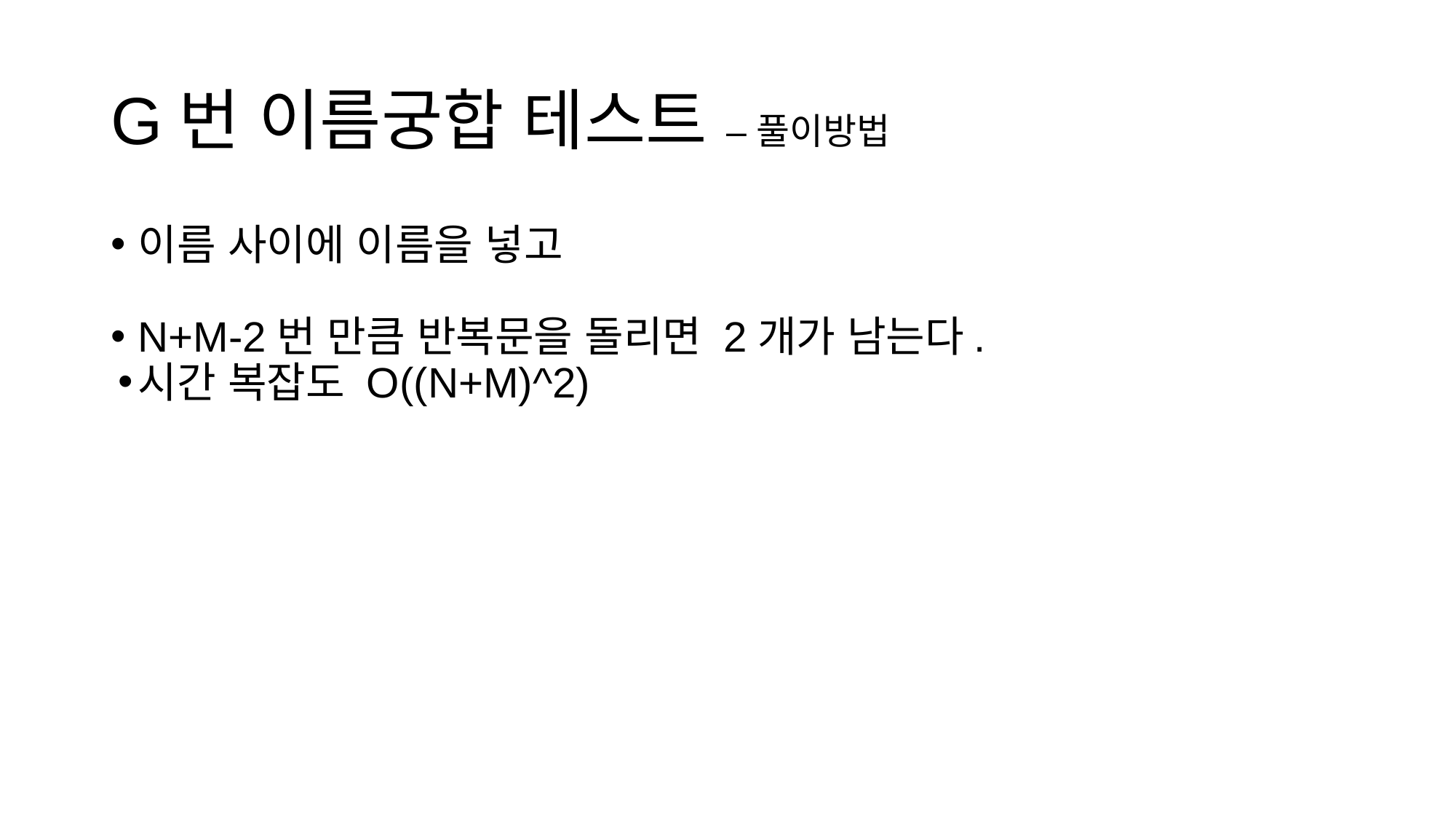

# G번 이름궁합 테스트 – 풀이방법
이름 사이에 이름을 넣고

N+M-2번 만큼 반복문을 돌리면 2개가 남는다.
시간 복잡도 O((N+M)^2)